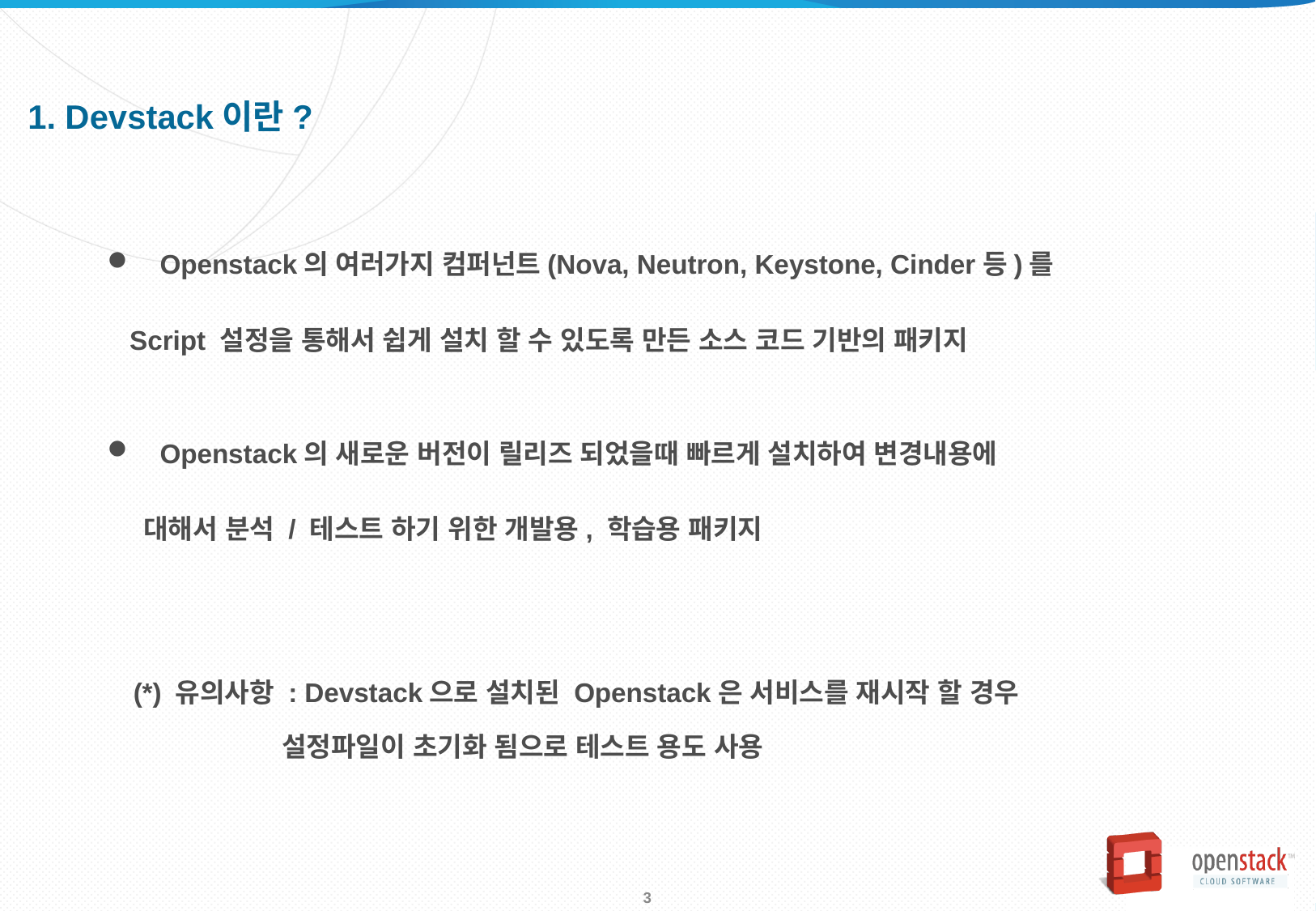

1. Devstack이란?
  Openstack의 여러가지 컴퍼넌트(Nova, Neutron, Keystone, Cinder등)를

   Script 설정을 통해서 쉽게 설치 할 수 있도록 만든 소스 코드 기반의 패키지

  Openstack의 새로운 버전이 릴리즈 되었을때 빠르게 설치하여 변경내용에

    대해서 분석 / 테스트 하기 위한 개발용, 학습용 패키지
(*) 유의사항 : Devstack으로 설치된 Openstack은 서비스를 재시작 할 경우
                   설정파일이 초기화 됨으로 테스트 용도 사용